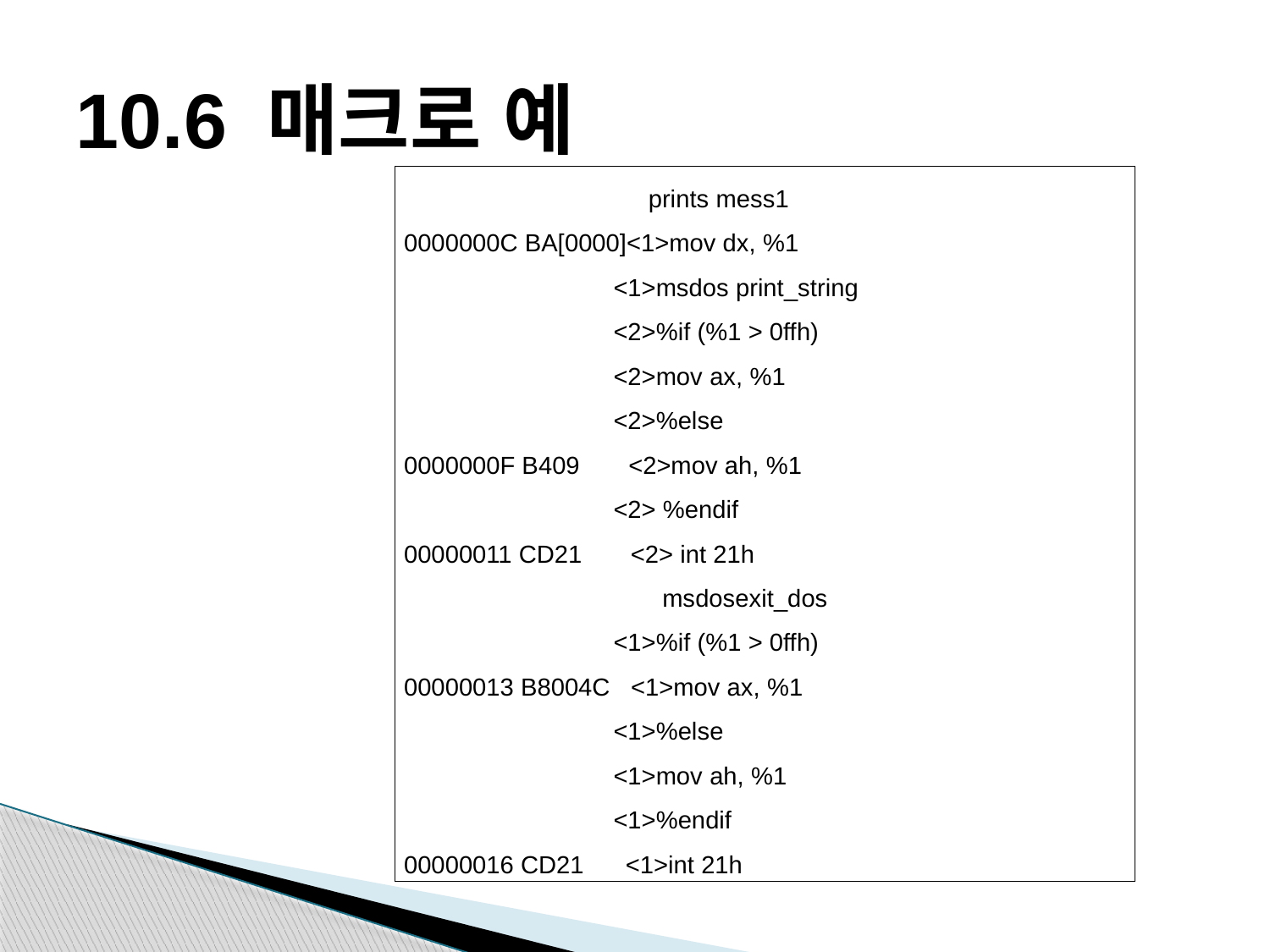

# 10.6 매크로 예
| prints mess1 0000000C BA[0000]<1>mov dx, %1 <1>msdos print\_string <2>%if (%1 > 0ffh) <2>mov ax, %1 <2>%else 0000000F B409 <2>mov ah, %1 <2> %endif 00000011 CD21 <2> int 21h msdosexit\_dos <1>%if (%1 > 0ffh) 00000013 B8004C <1>mov ax, %1 <1>%else <1>mov ah, %1 <1>%endif 00000016 CD21 <1>int 21h |
| --- |